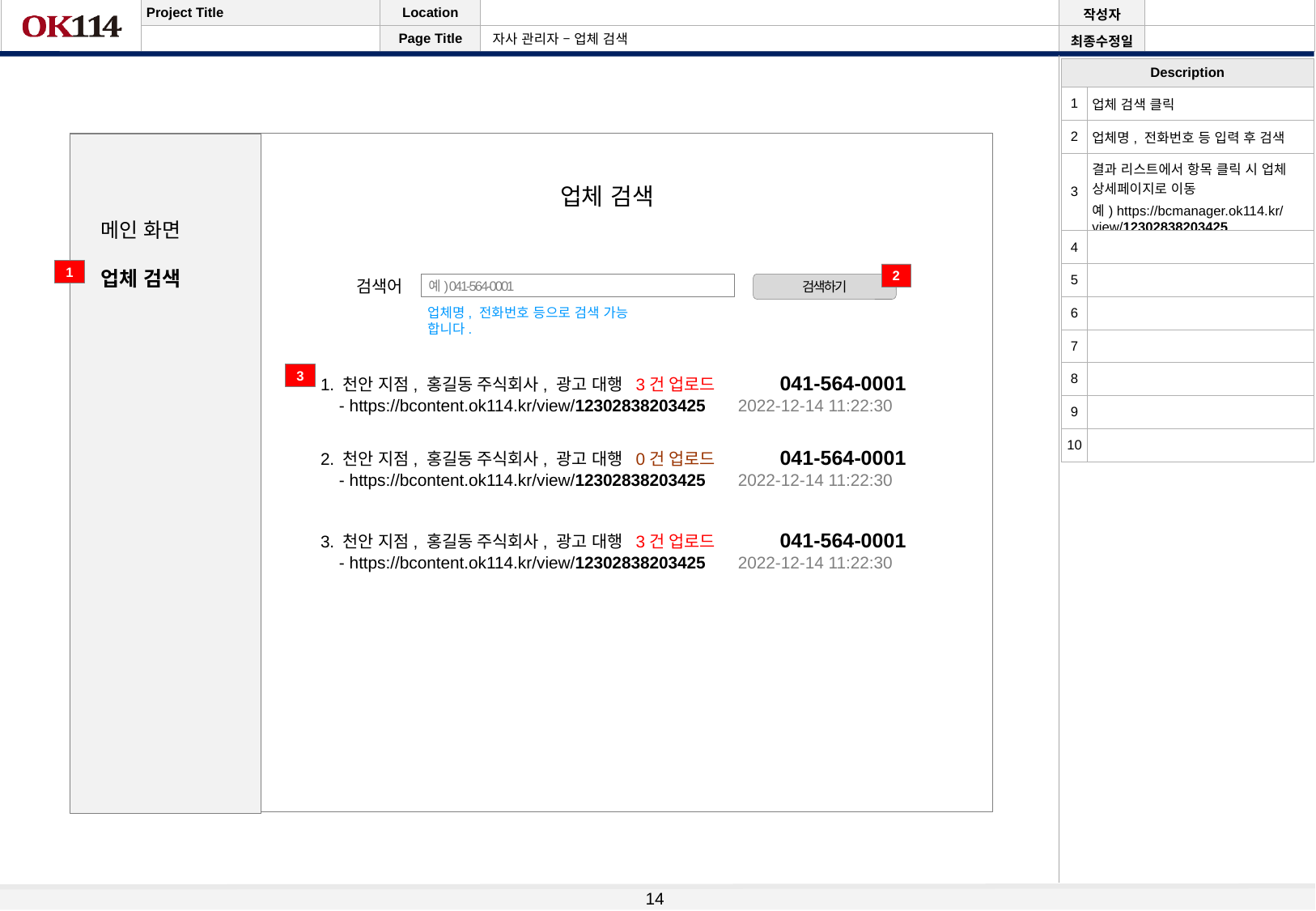

# 자사 관리자 – 업체 검색
| Description |  |
| --- | --- |
| 1 | 업체 검색 클릭 |
| 2 | 업체명, 전화번호 등 입력 후 검색 |
| 3 | 결과 리스트에서 항목 클릭 시 업체 상세페이지로 이동 예) https://bcmanager.ok114.kr/view/12302838203425 |
| 4 |  |
| 5 |  |
| 6 |  |
| 7 |  |
| 8 |  |
| 9 |  |
| 10 |  |

업체 검색
메인 화면

업체 검색
1
2
검색어
  예) 041-564-0001
검색하기
업체명, 전화번호 등으로 검색 가능 합니다.
3
1. 천안 지점, 홍길동 주식회사, 광고 대행  3건 업로드             041-564-0001
    - https://bcontent.ok114.kr/view/12302838203425       2022-12-14 11:22:30
2. 천안 지점, 홍길동 주식회사, 광고 대행  0건 업로드             041-564-0001
    - https://bcontent.ok114.kr/view/12302838203425       2022-12-14 11:22:30
3. 천안 지점, 홍길동 주식회사, 광고 대행  3건 업로드             041-564-0001
    - https://bcontent.ok114.kr/view/12302838203425       2022-12-14 11:22:30